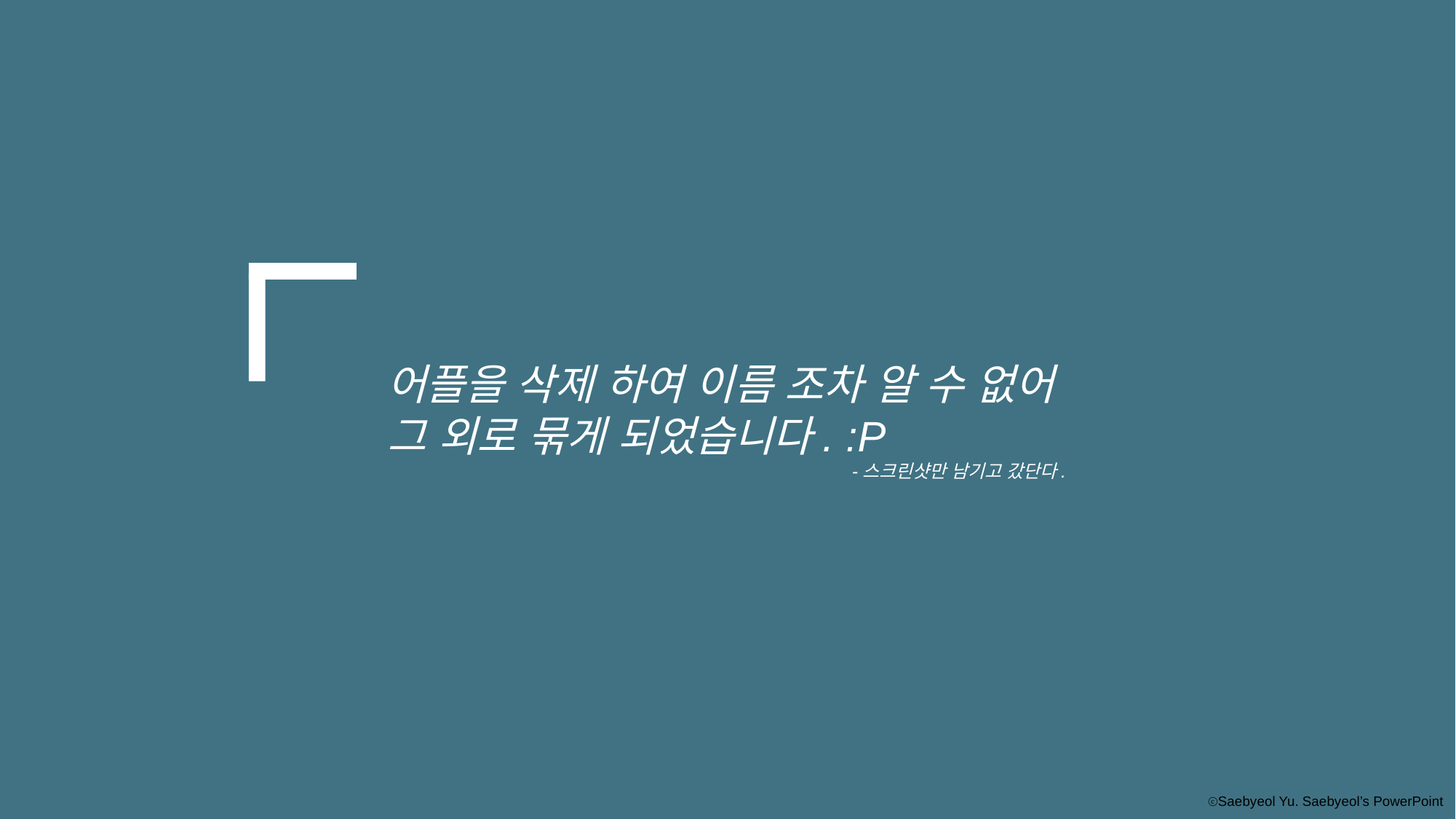

어플을 삭제 하여 이름 조차 알 수 없어
그 외로 묶게 되었습니다. :P
-스크린샷만 남기고 갔단다.